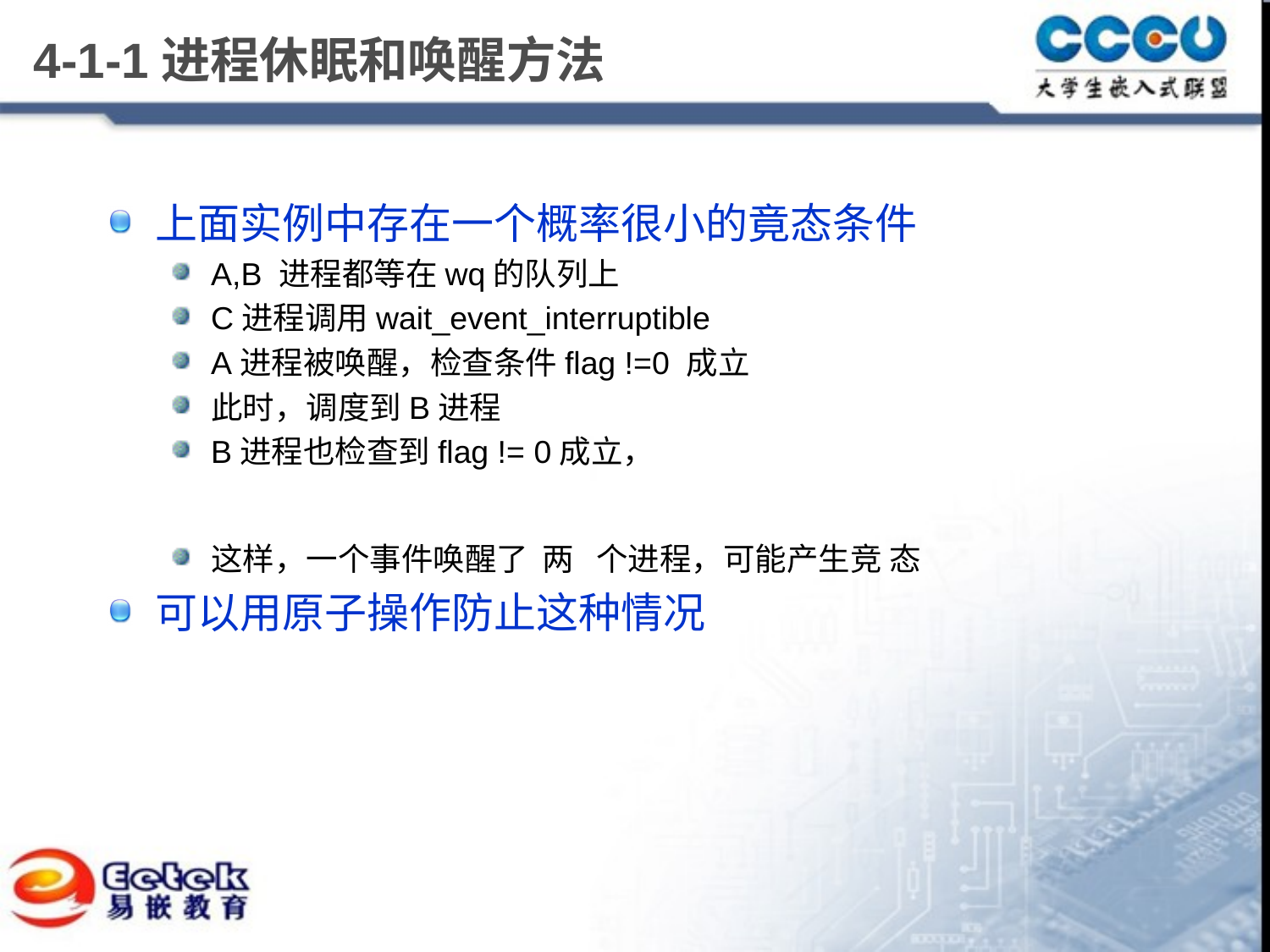

# 4-1-1进程休眠和唤醒方法
上面实例中存在一个概率很小的竟态条件
A,B 进程都等在wq的队列上
C进程调用wait_event_interruptible
A进程被唤醒，检查条件flag !=0 成立
此时，调度到B进程
B进程也检查到flag != 0成立，

这样，一个事件唤醒了  两   个进程，可能产生竞 态
可以用原子操作防止这种情况